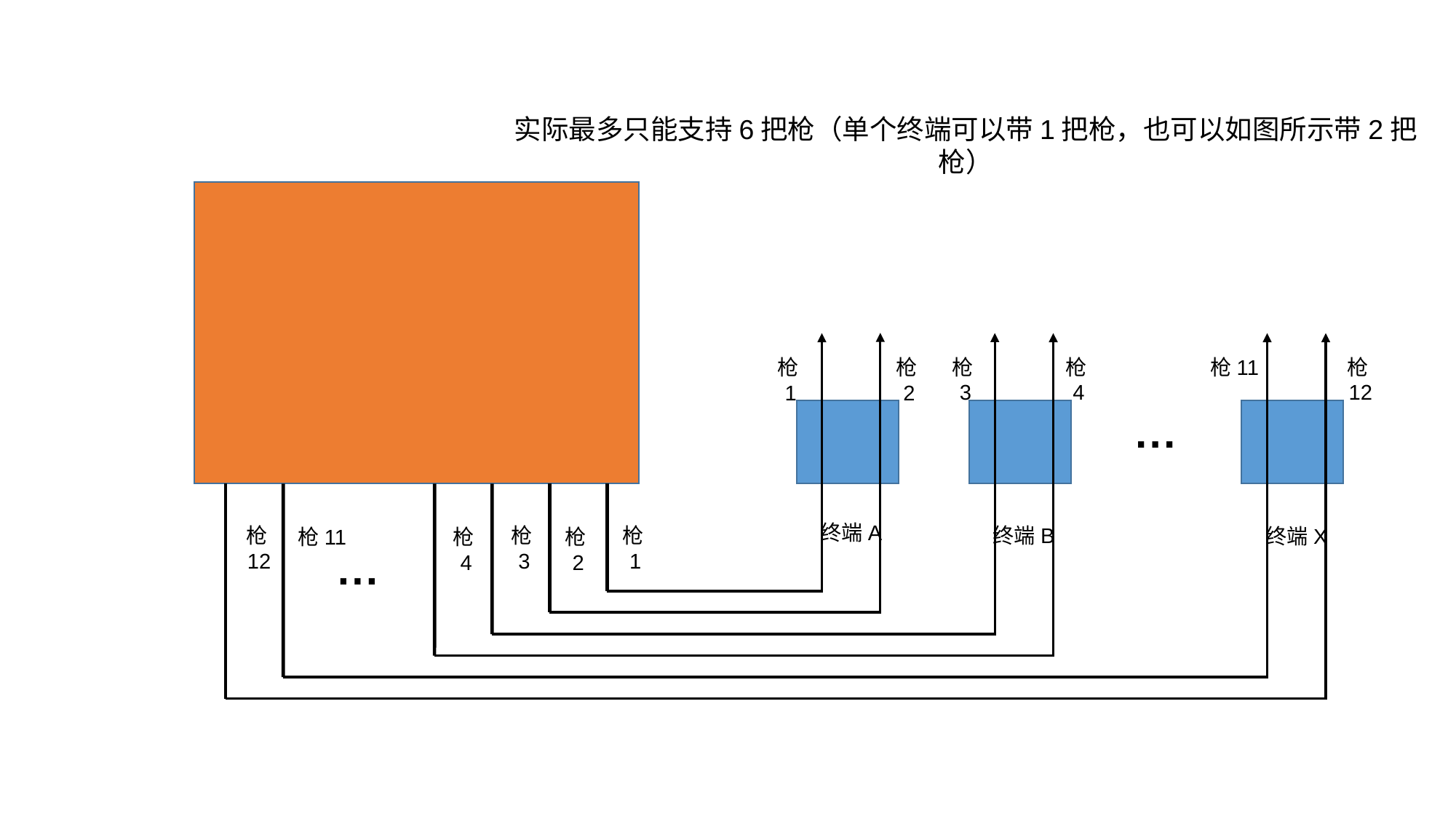

实际最多只能支持6把枪（单个终端可以带1把枪，也可以如图所示带2把枪）

枪3
枪4
枪11
枪12
枪1
枪2

···
终端A
终端B
枪12
枪3
枪1
终端X
枪11
枪4
枪2
···